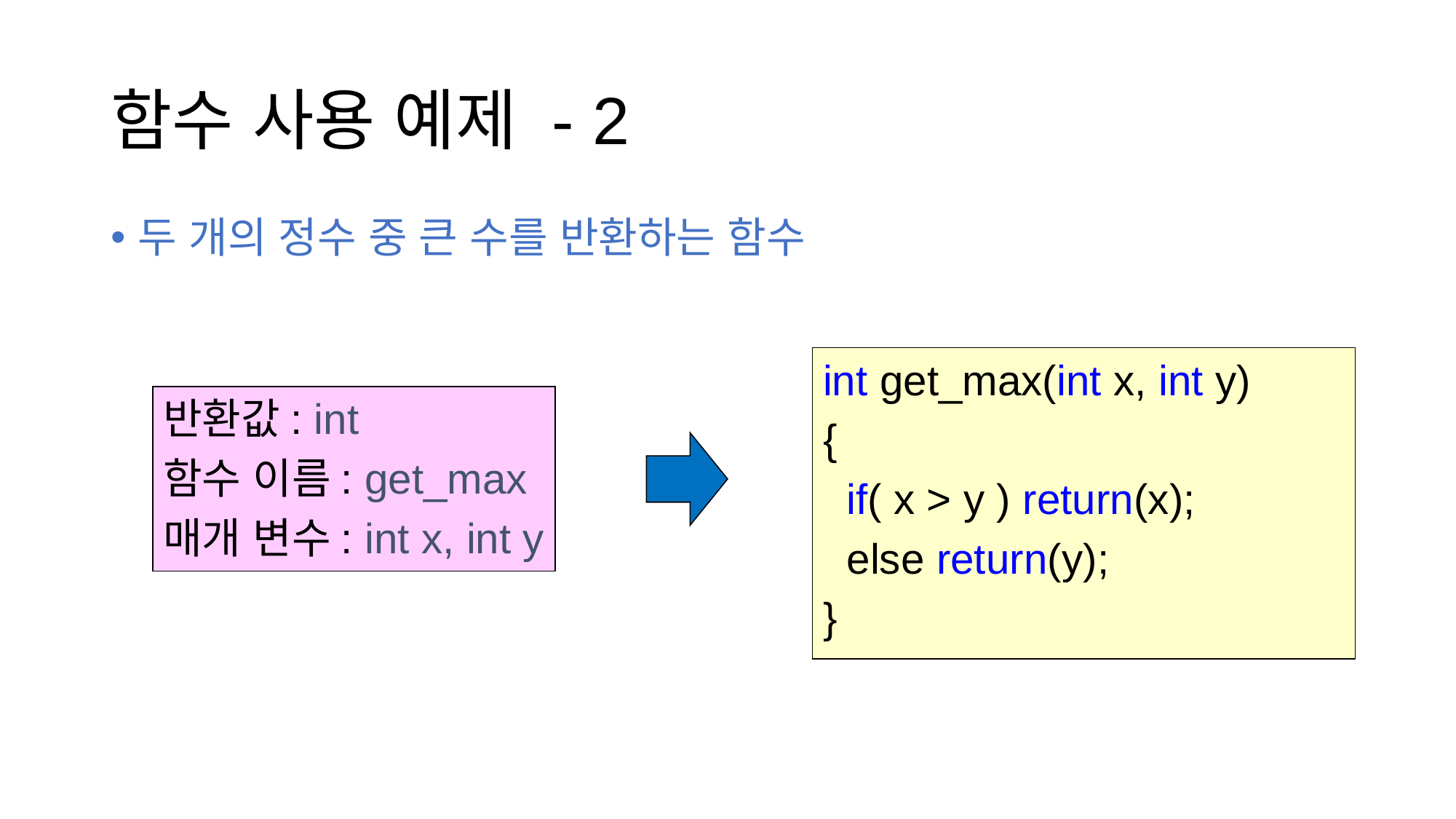

# 함수 사용 예제 - 2
두 개의 정수 중 큰 수를 반환하는 함수
int get_max(int x, int y)
{
  if( x > y ) return(x);
  else return(y);
}
반환값: int
함수 이름: get_max
매개 변수: int x, int y